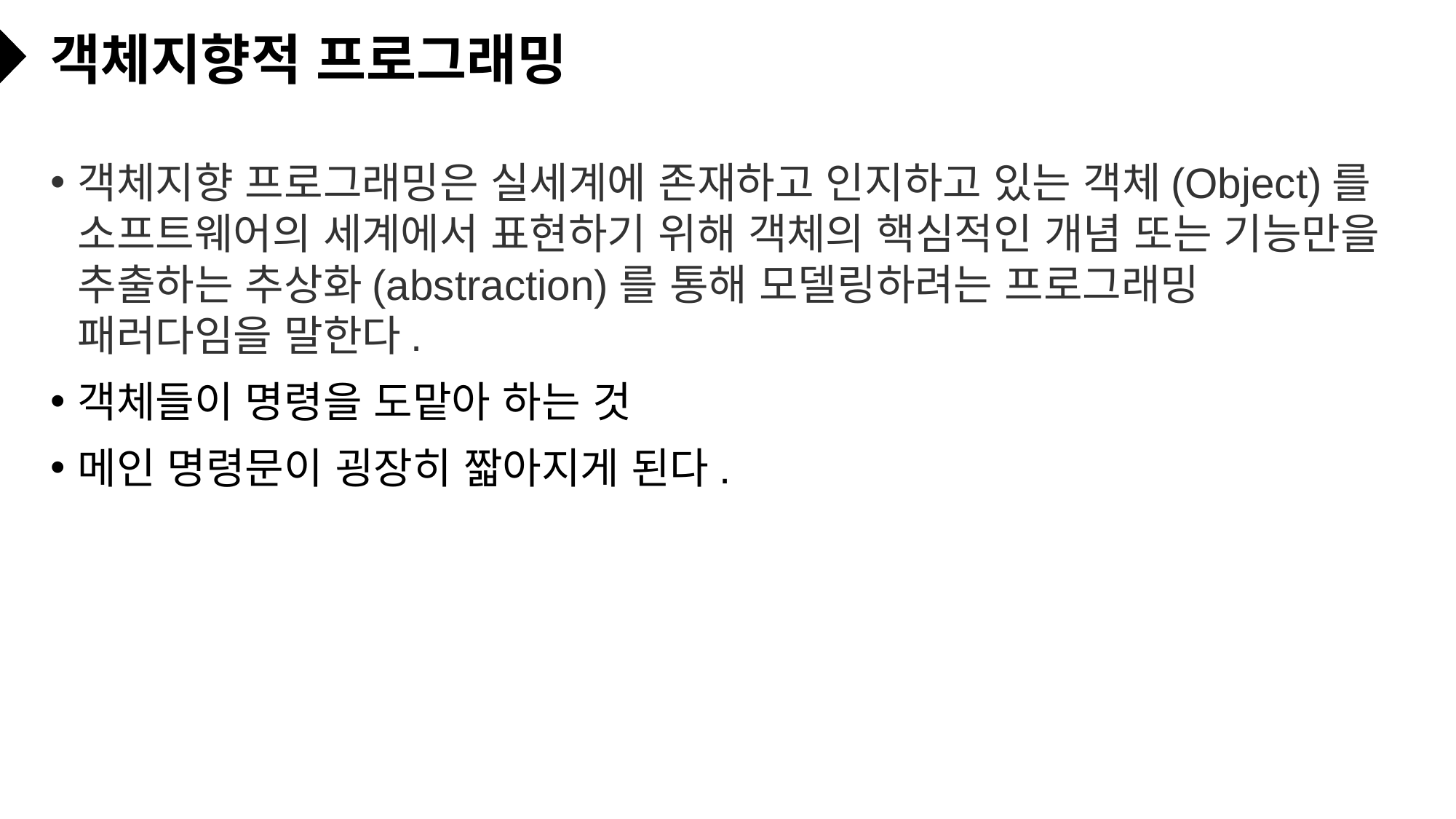

# 객체지향적 프로그래밍
객체지향 프로그래밍은 실세계에 존재하고 인지하고 있는 객체(Object)를 소프트웨어의 세계에서 표현하기 위해 객체의 핵심적인 개념 또는 기능만을 추출하는 추상화(abstraction)를 통해 모델링하려는 프로그래밍 패러다임을 말한다.
객체들이 명령을 도맡아 하는 것
메인 명령문이 굉장히 짧아지게 된다.